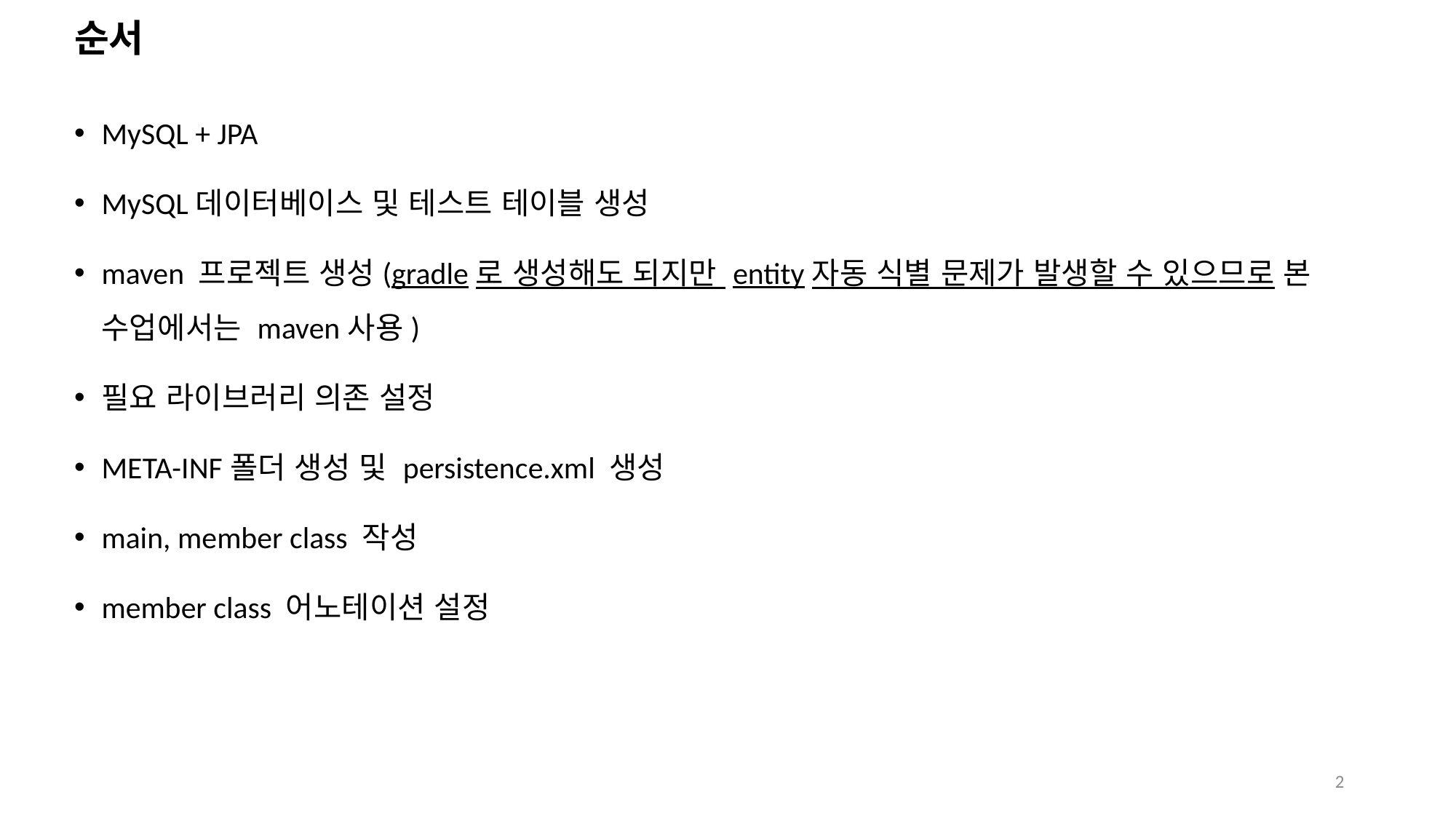

# 순서
MySQL + JPA
MySQL데이터베이스 및 테스트 테이블 생성
maven 프로젝트 생성(gradle로 생성해도 되지만 entity자동 식별 문제가 발생할 수 있으므로 본 수업에서는 maven사용)
필요 라이브러리 의존 설정
META-INF폴더 생성 및 persistence.xml 생성
main, member class 작성
member class 어노테이션 설정
2